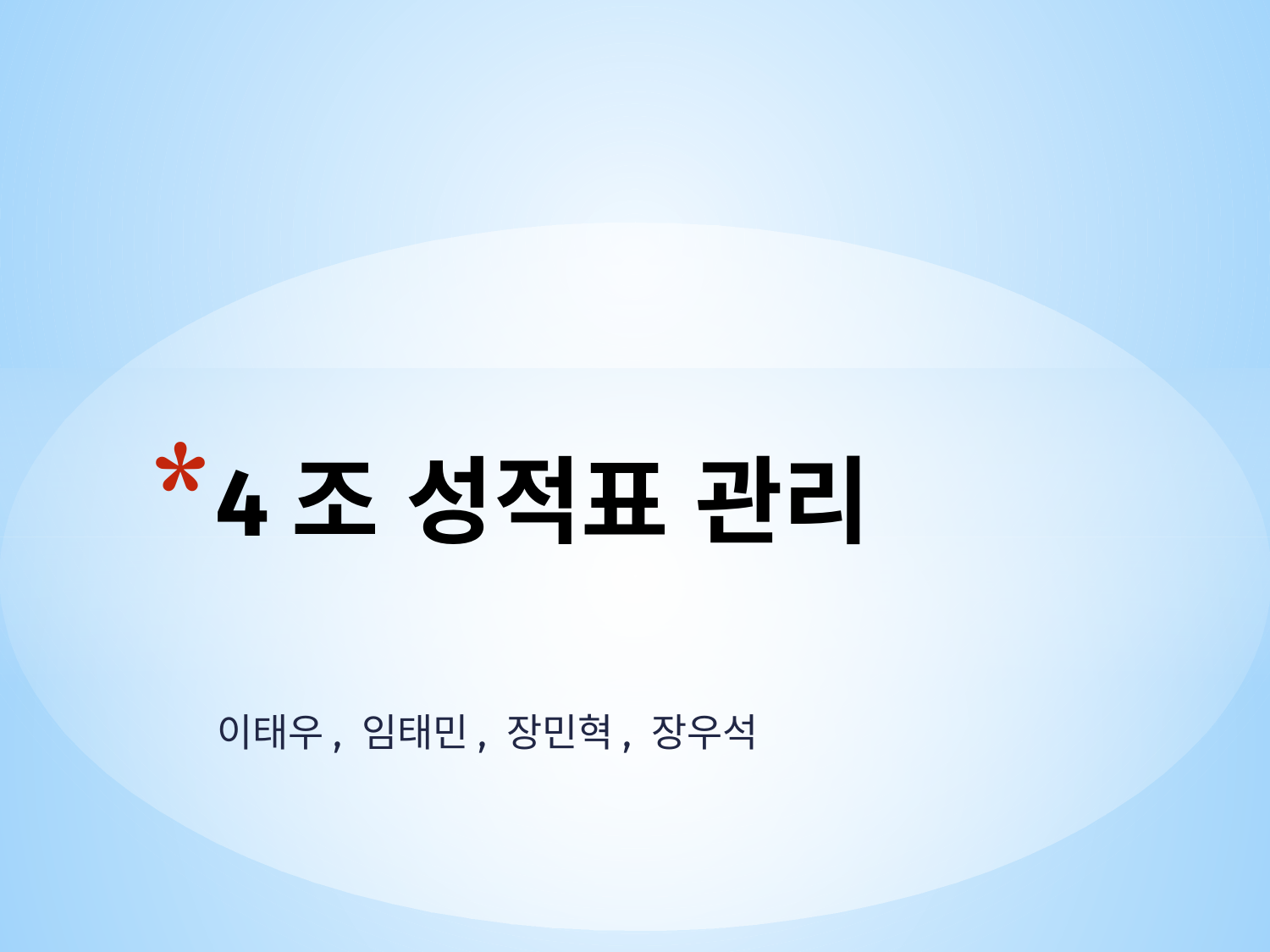

# 4조 성적표 관리
이태우, 임태민, 장민혁, 장우석